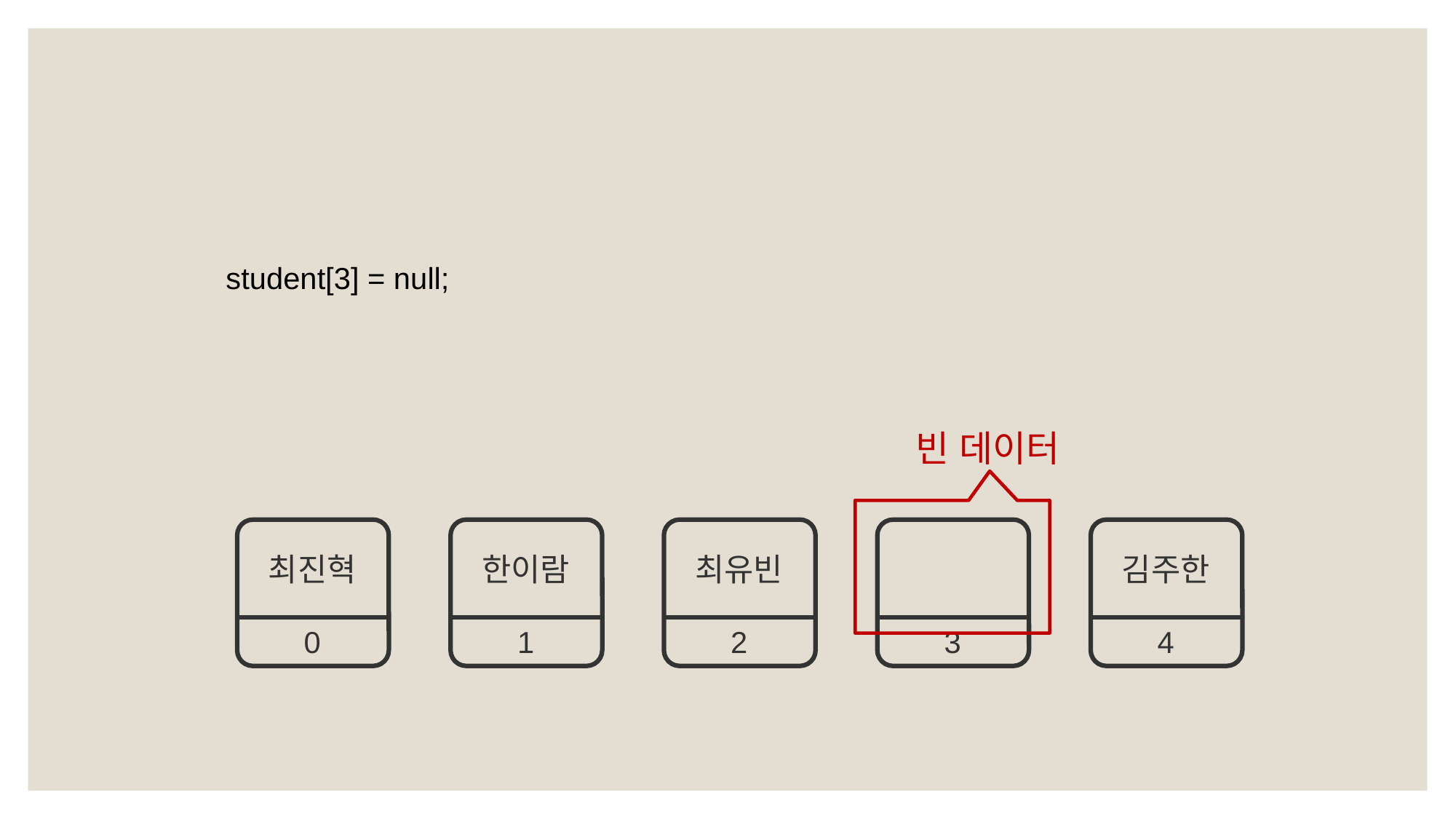

student[3] = null;
빈 데이터

최진혁
0

한이람
1

최유빈
2

3

김주한
4